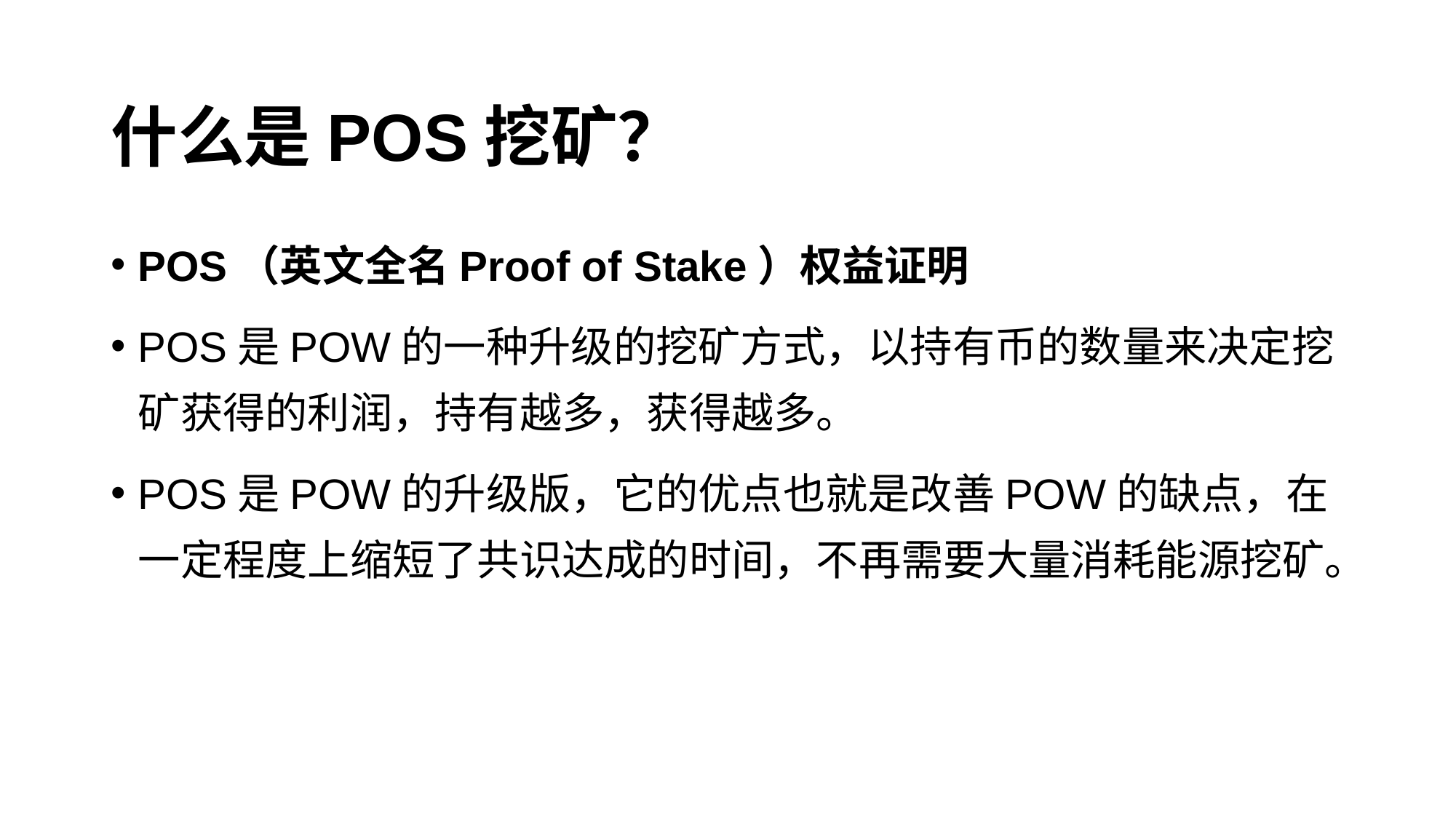

# 什么是POS挖矿？
POS（英文全名Proof of Stake）权益证明
POS是POW的一种升级的挖矿方式，以持有币的数量来决定挖矿获得的利润，持有越多，获得越多。
POS是POW的升级版，它的优点也就是改善POW的缺点，在一定程度上缩短了共识达成的时间，不再需要大量消耗能源挖矿。